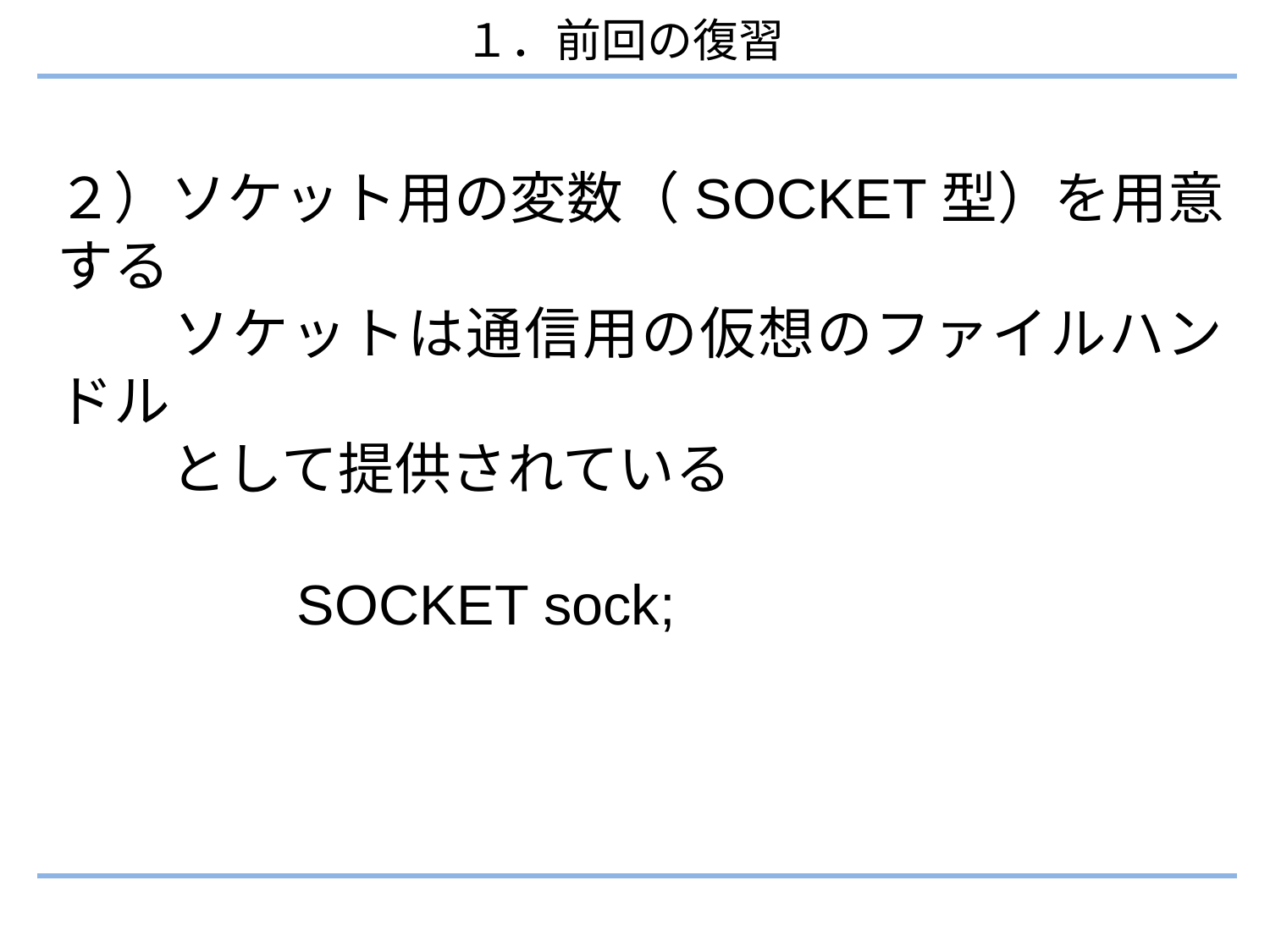

１．前回の復習
２）ソケット用の変数（SOCKET型）を用意する
　　ソケットは通信用の仮想のファイルハンドル
　　として提供されている

　　　　SOCKET sock;